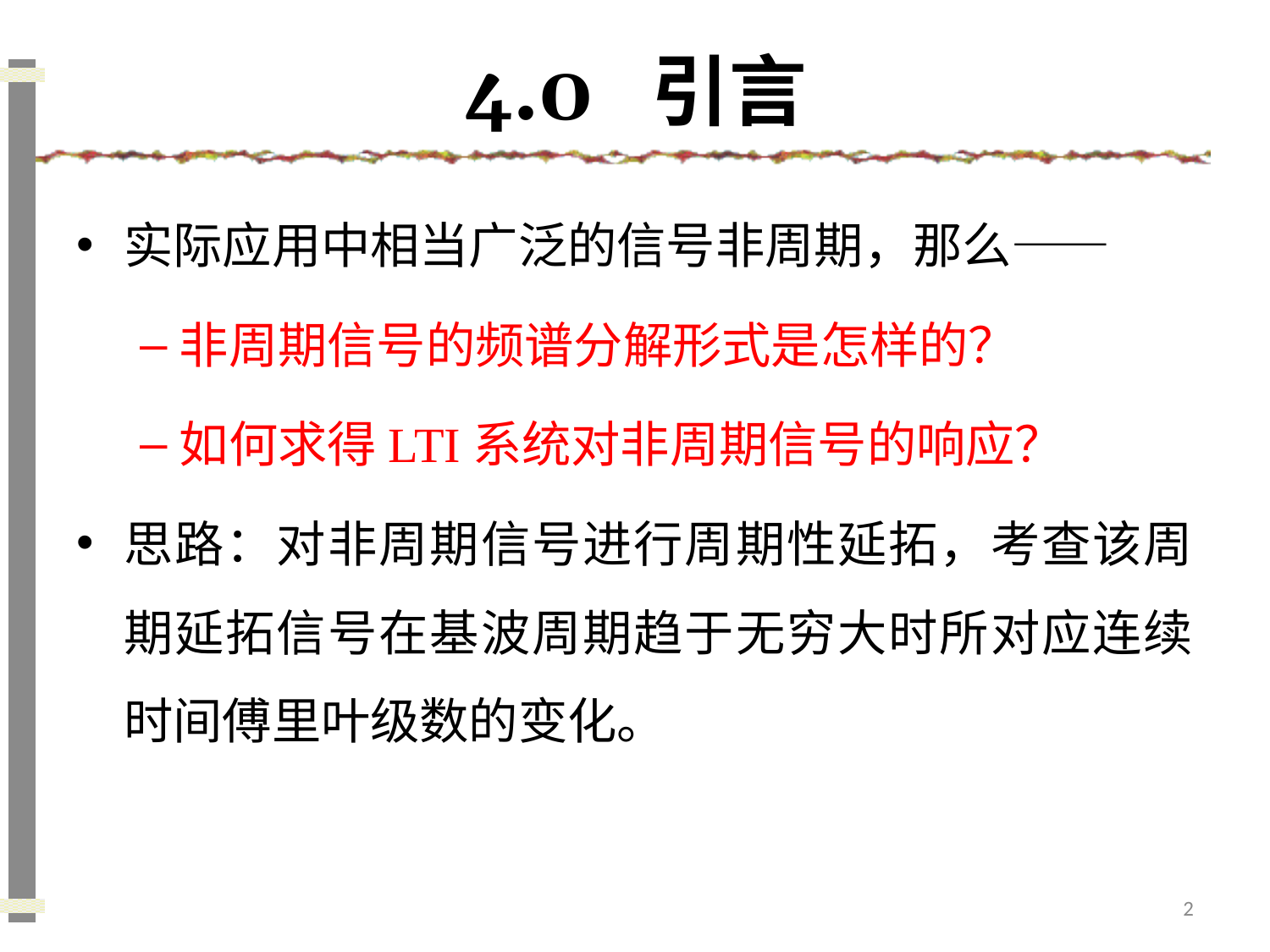

# 4.0  引言
实际应用中相当广泛的信号非周期，那么——
非周期信号的频谱分解形式是怎样的？
如何求得LTI系统对非周期信号的响应？
思路：对非周期信号进行周期性延拓，考查该周期延拓信号在基波周期趋于无穷大时所对应连续时间傅里叶级数的变化。
2